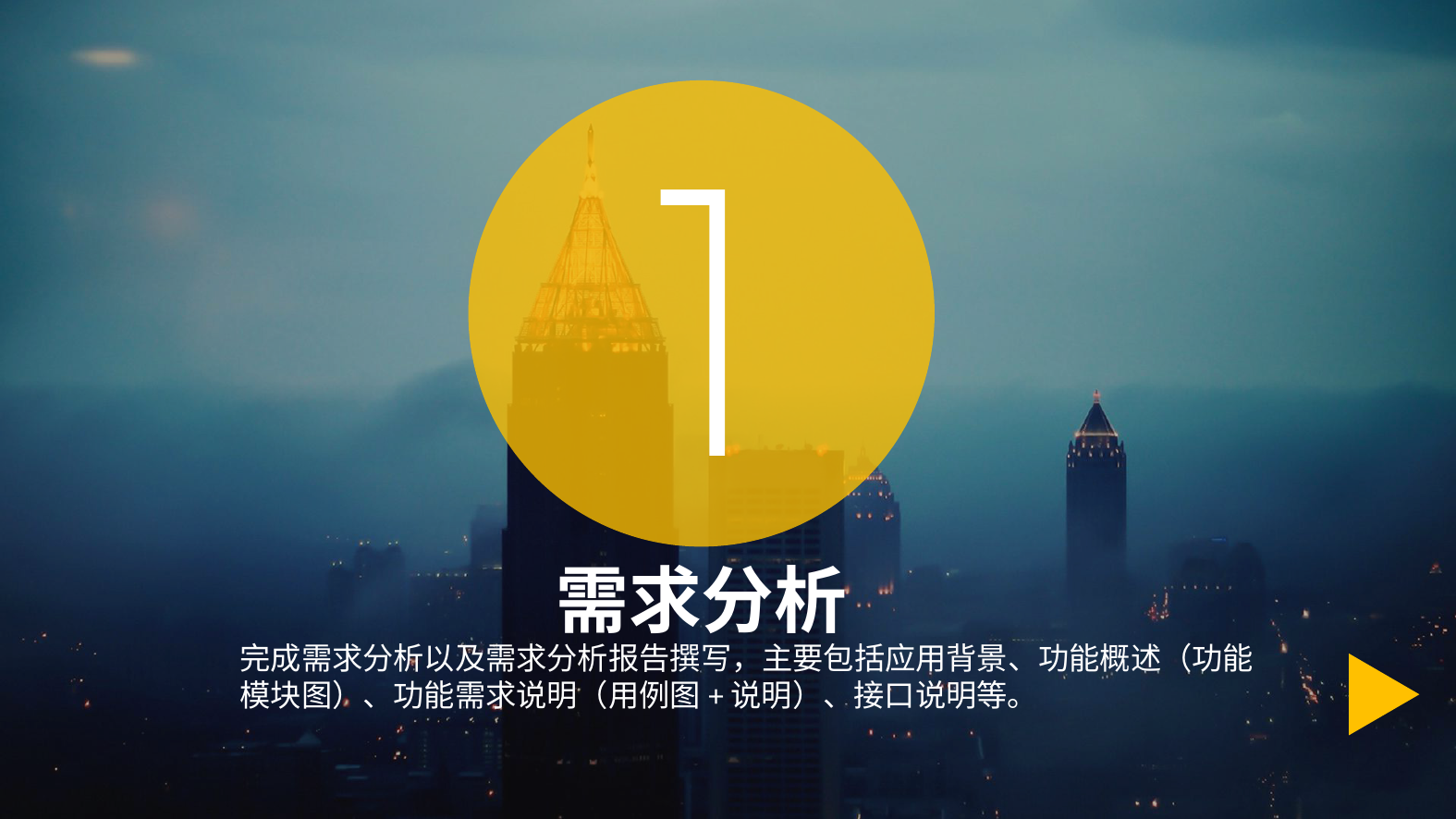

需求分析
完成需求分析以及需求分析报告撰写，主要包括应用背景、功能概述（功能模块图）、功能需求说明（用例图+说明）、接口说明等。